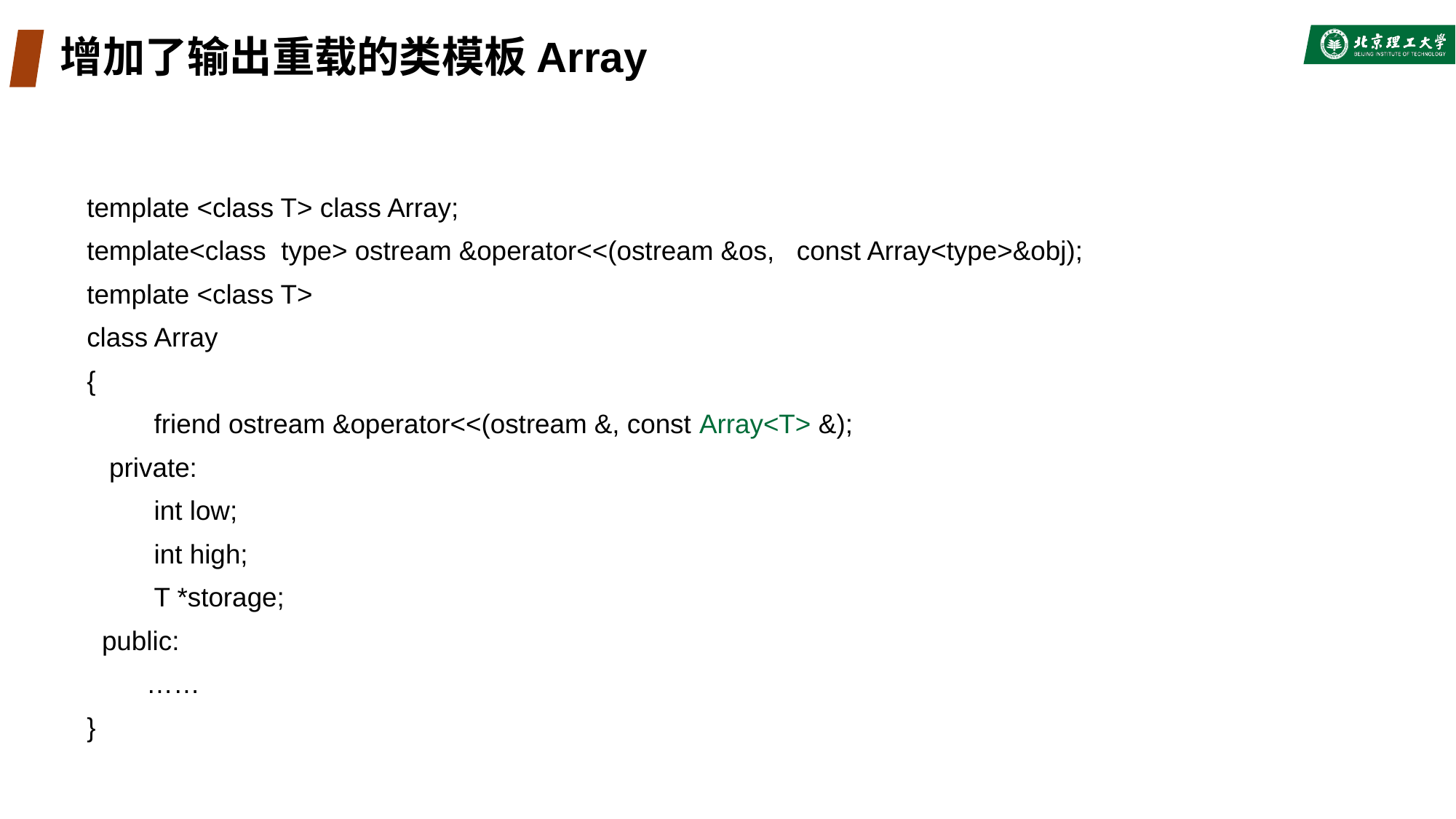

# 增加了输出重载的类模板Array
template <class T> class Array;
template<class  type> ostream &operator<<(ostream &os,   const Array<type>&obj);
template <class T>
class Array
{
         friend ostream &operator<<(ostream &, const Array<T> &);
   private:
         int low;
         int high;
         T *storage;
  public:
        ……
}